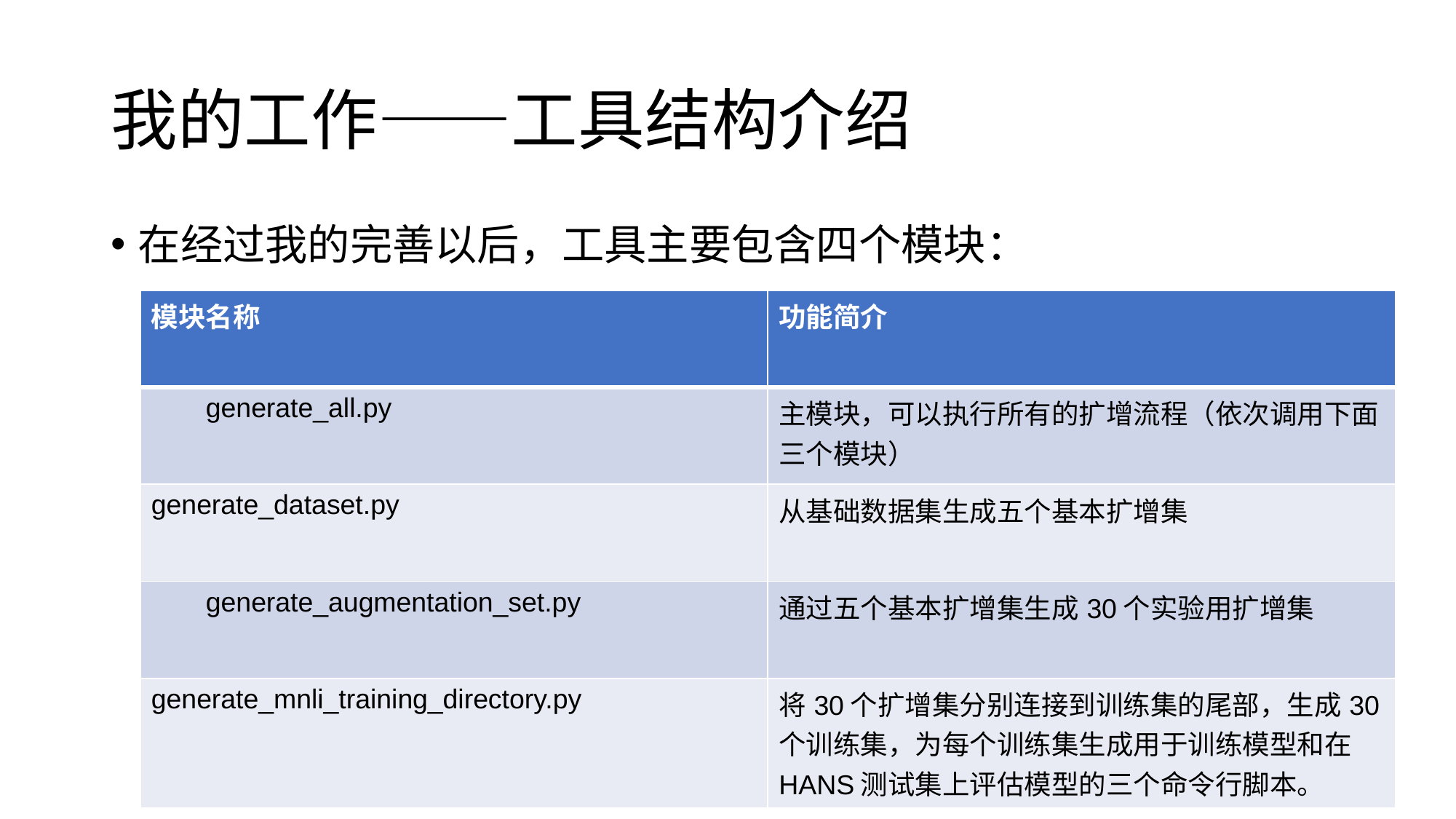

# 我的工作——工具结构介绍
在经过我的完善以后，工具主要包含四个模块：
| 模块名称 | 功能简介 |
| --- | --- |
| generate\_all.py | 主模块，可以执行所有的扩增流程（依次调用下面三个模块） |
| generate\_dataset.py | 从基础数据集生成五个基本扩增集 |
| generate\_augmentation\_set.py | 通过五个基本扩增集生成30个实验用扩增集 |
| generate\_mnli\_training\_directory.py | 将30个扩增集分别连接到训练集的尾部，生成30个训练集，为每个训练集生成用于训练模型和在HANS测试集上评估模型的三个命令行脚本。 |